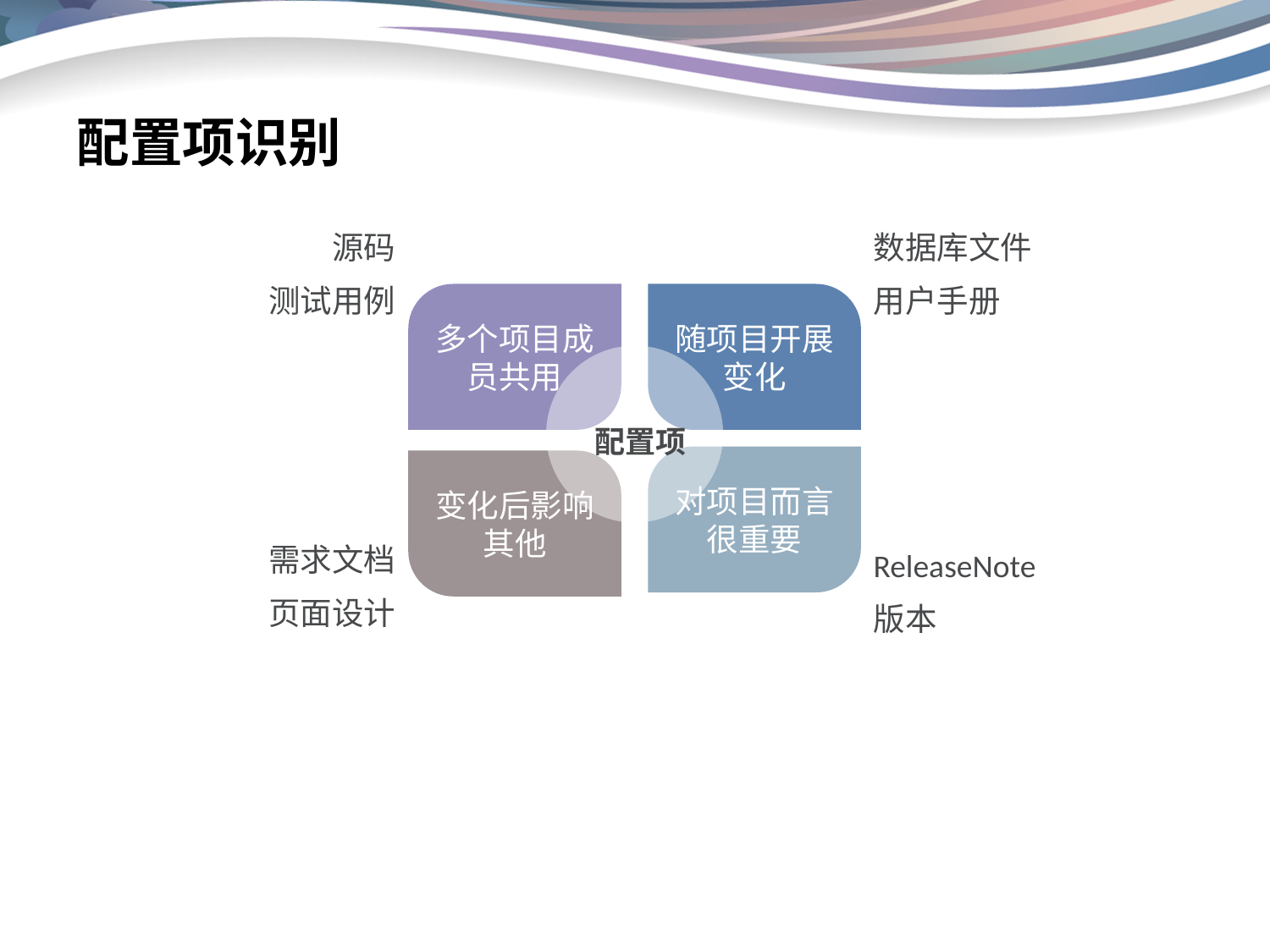

# 配置项识别

源码
测试用例
数据库文件
用户手册
多个项目成员共用
随项目开展变化

配置项
对项目而言很重要
变化后影响其他
需求文档
页面设计
ReleaseNote
版本